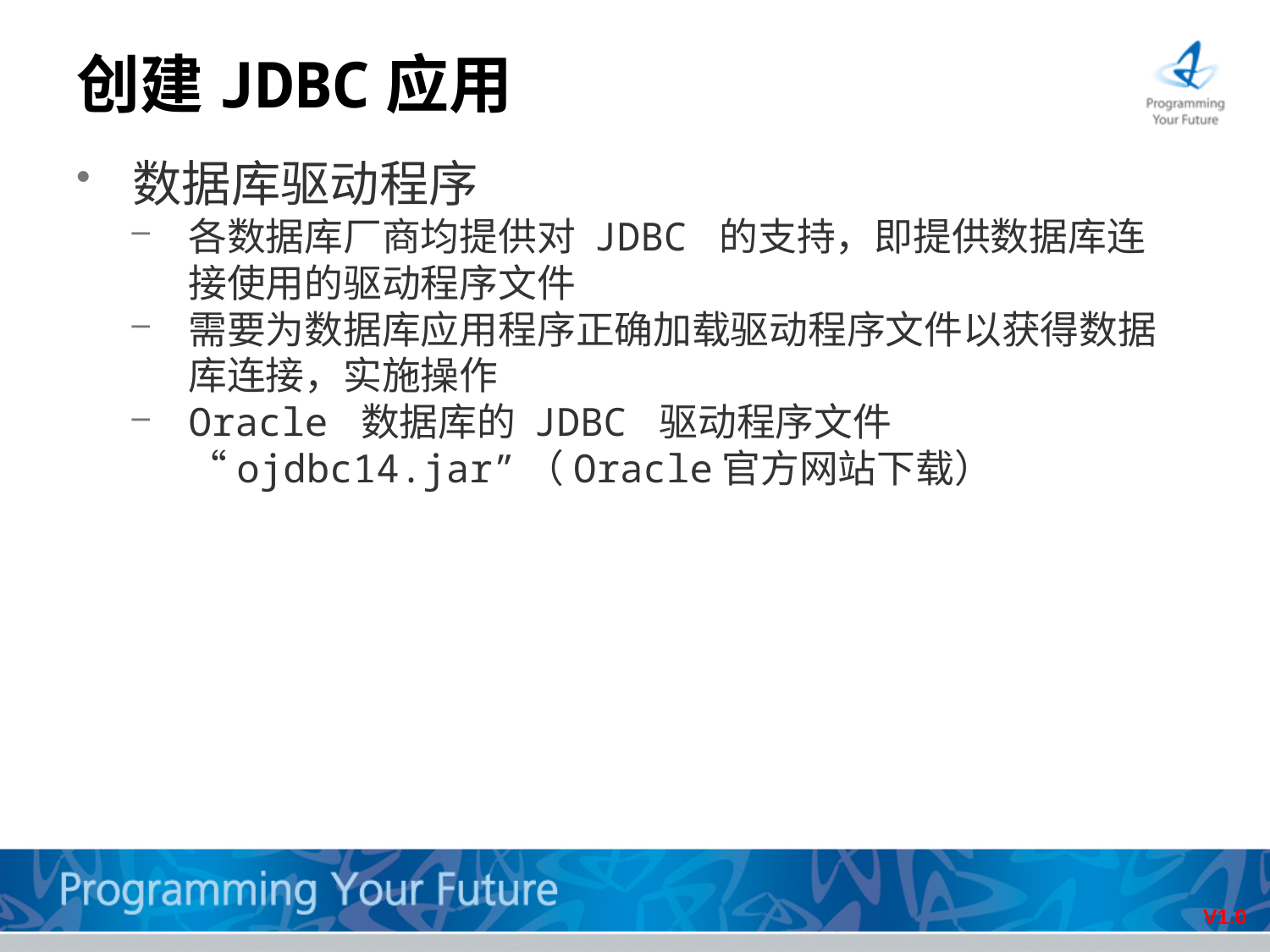

# 创建JDBC应用
数据库驱动程序
各数据库厂商均提供对 JDBC 的支持，即提供数据库连接使用的驱动程序文件
需要为数据库应用程序正确加载驱动程序文件以获得数据库连接，实施操作
Oracle 数据库的 JDBC 驱动程序文件 “ojdbc14.jar”（Oracle官方网站下载）